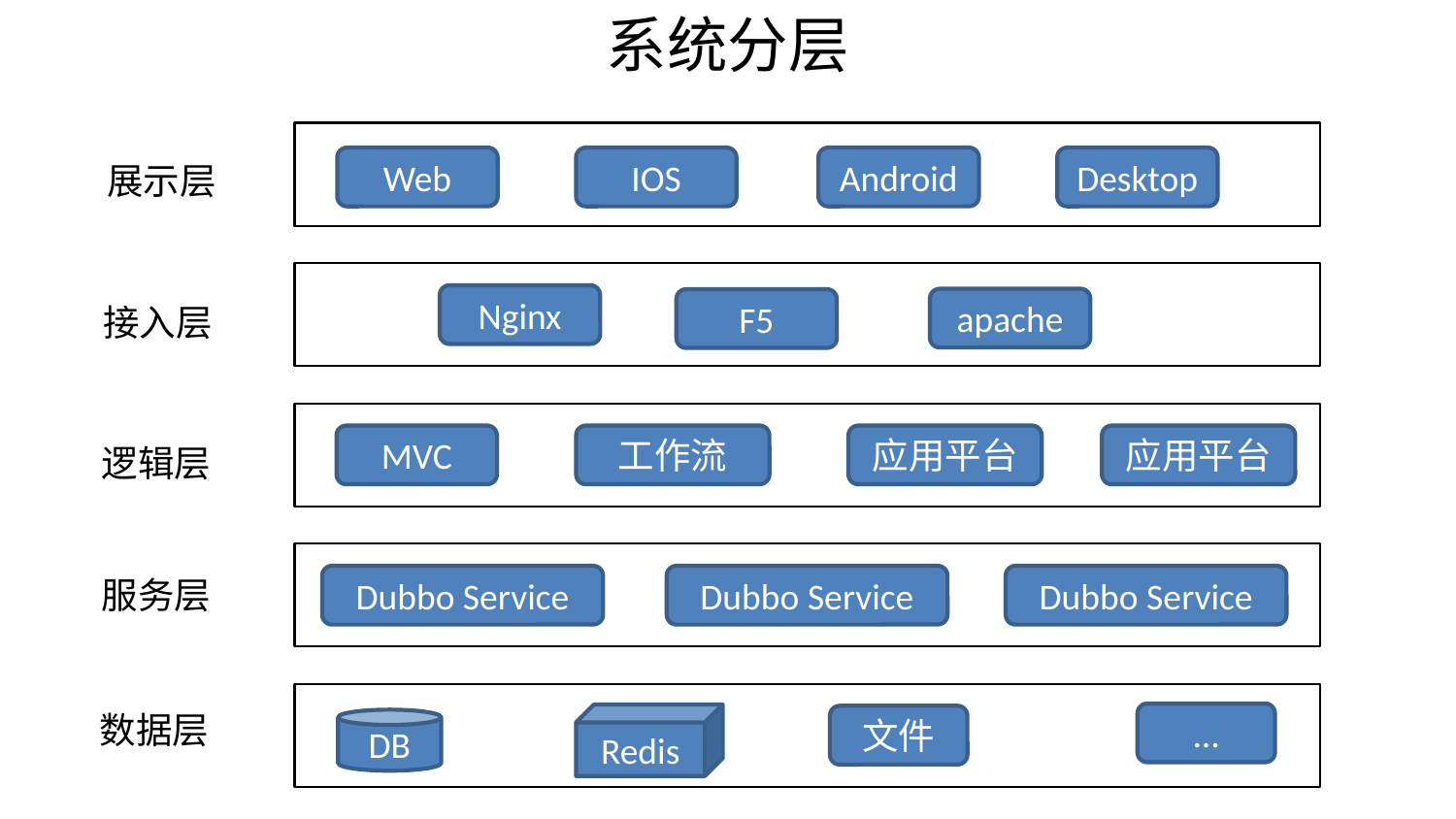

系统分层

Web
IOS
Android
Desktop
展示层

Nginx
apache
F5
接入层

MVC
工作流
应用平台
应用平台
逻辑层

服务层
Dubbo Service
Dubbo Service
Dubbo Service

数据层
…
Redis
文件
DB